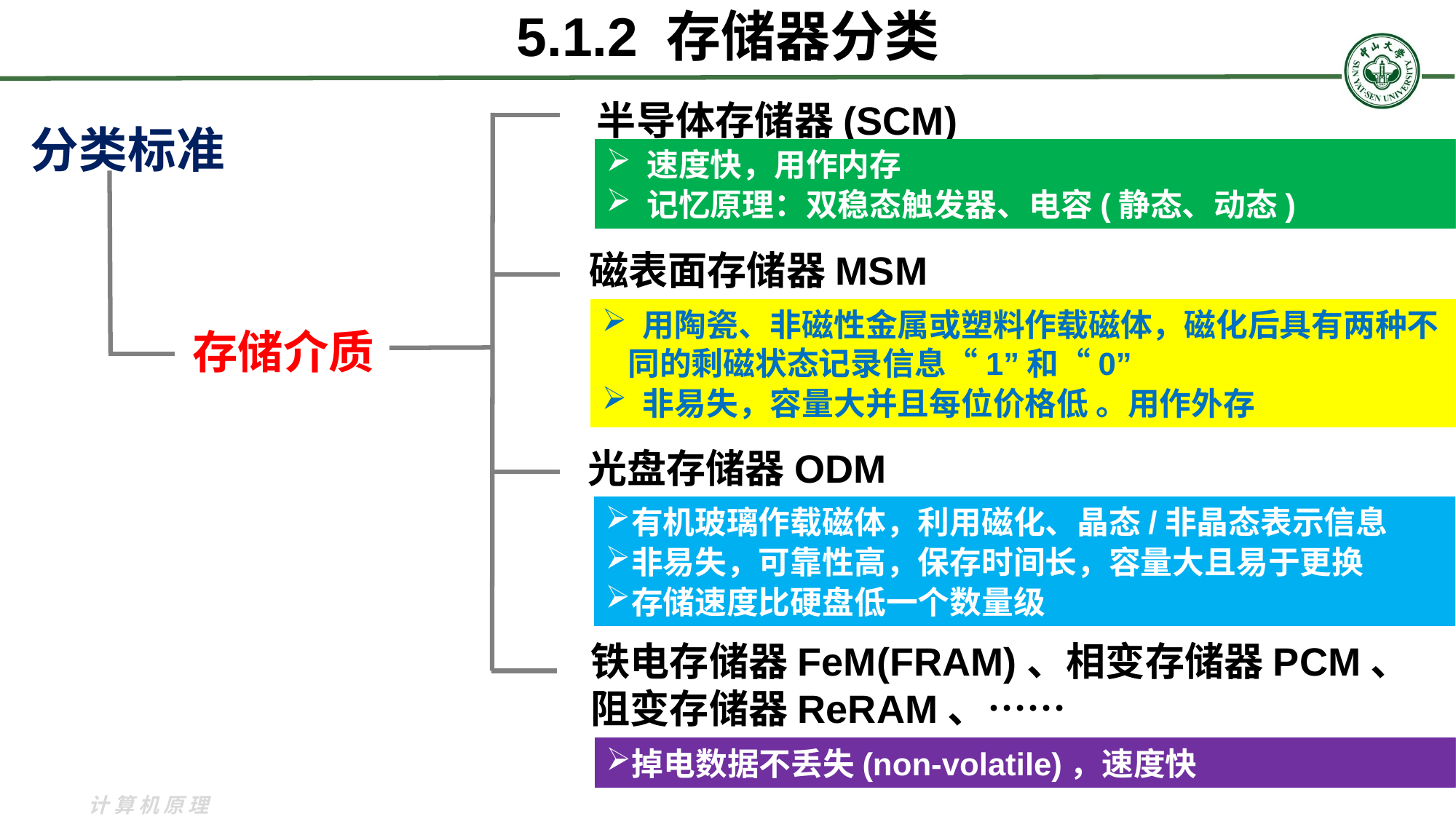

5.1.2 存储器分类
半导体存储器(SCM)
分类标准
 速度快，用作内存
 记忆原理：双稳态触发器、电容(静态、动态)
磁表面存储器MSM
 用陶瓷、非磁性金属或塑料作载磁体，磁化后具有两种不同的剩磁状态记录信息“1”和“0”
 非易失，容量大并且每位价格低 。用作外存
存储介质
光盘存储器ODM
有机玻璃作载磁体，利用磁化、晶态/非晶态表示信息
非易失，可靠性高，保存时间长，容量大且易于更换
存储速度比硬盘低一个数量级
铁电存储器FeM(FRAM)、相变存储器PCM、阻变存储器ReRAM、……
掉电数据不丢失(non-volatile)，速度快